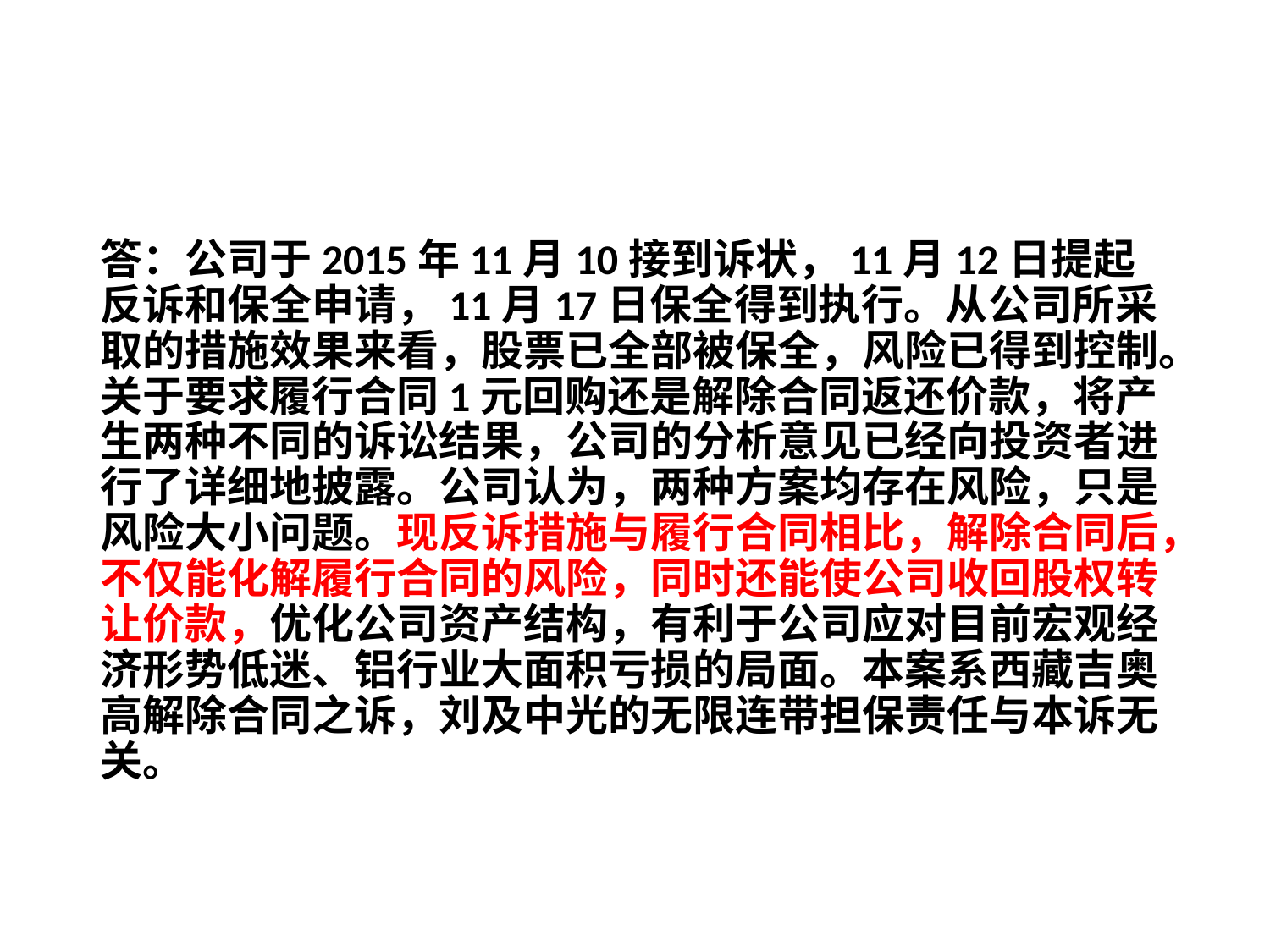

#
答：公司于2015年11月10接到诉状，11月12日提起反诉和保全申请，11月17日保全得到执行。从公司所采取的措施效果来看，股票已全部被保全，风险已得到控制。关于要求履行合同1元回购还是解除合同返还价款，将产生两种不同的诉讼结果，公司的分析意见已经向投资者进行了详细地披露。公司认为，两种方案均存在风险，只是风险大小问题。现反诉措施与履行合同相比，解除合同后，不仅能化解履行合同的风险，同时还能使公司收回股权转让价款，优化公司资产结构，有利于公司应对目前宏观经济形势低迷、铝行业大面积亏损的局面。本案系西藏吉奥高解除合同之诉，刘及中光的无限连带担保责任与本诉无关。